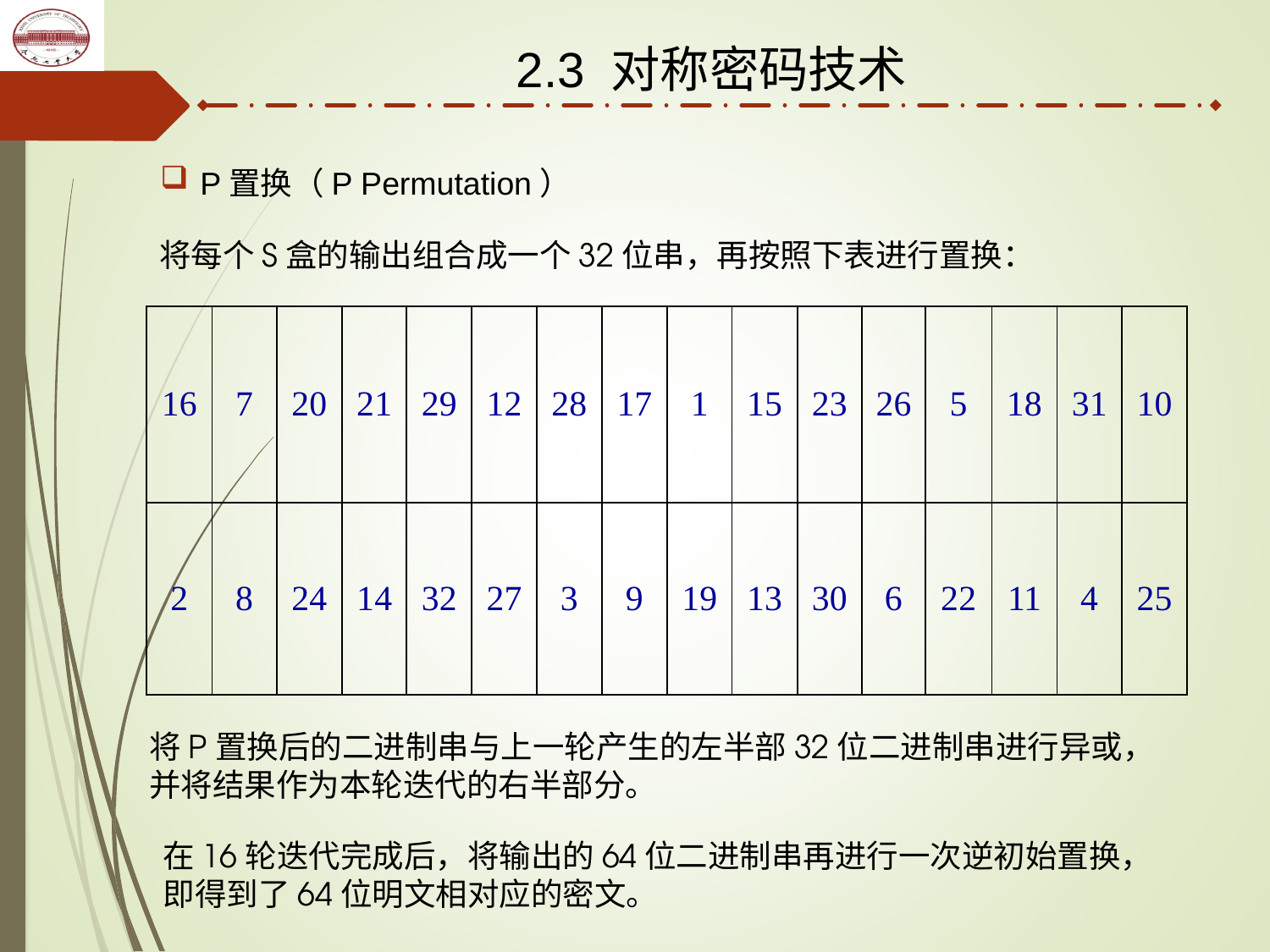

2.3 对称密码技术
P置换（P Permutation）
将每个S盒的输出组合成一个32位串，再按照下表进行置换：
| 16 | 7 | 20 | 21 | 29 | 12 | 28 | 17 | 1 | 15 | 23 | 26 | 5 | 18 | 31 | 10 |
| --- | --- | --- | --- | --- | --- | --- | --- | --- | --- | --- | --- | --- | --- | --- | --- |
| 2 | 8 | 24 | 14 | 32 | 27 | 3 | 9 | 19 | 13 | 30 | 6 | 22 | 11 | 4 | 25 |
将P置换后的二进制串与上一轮产生的左半部32位二进制串进行异或，并将结果作为本轮迭代的右半部分。
在16轮迭代完成后，将输出的64位二进制串再进行一次逆初始置换，即得到了64位明文相对应的密文。